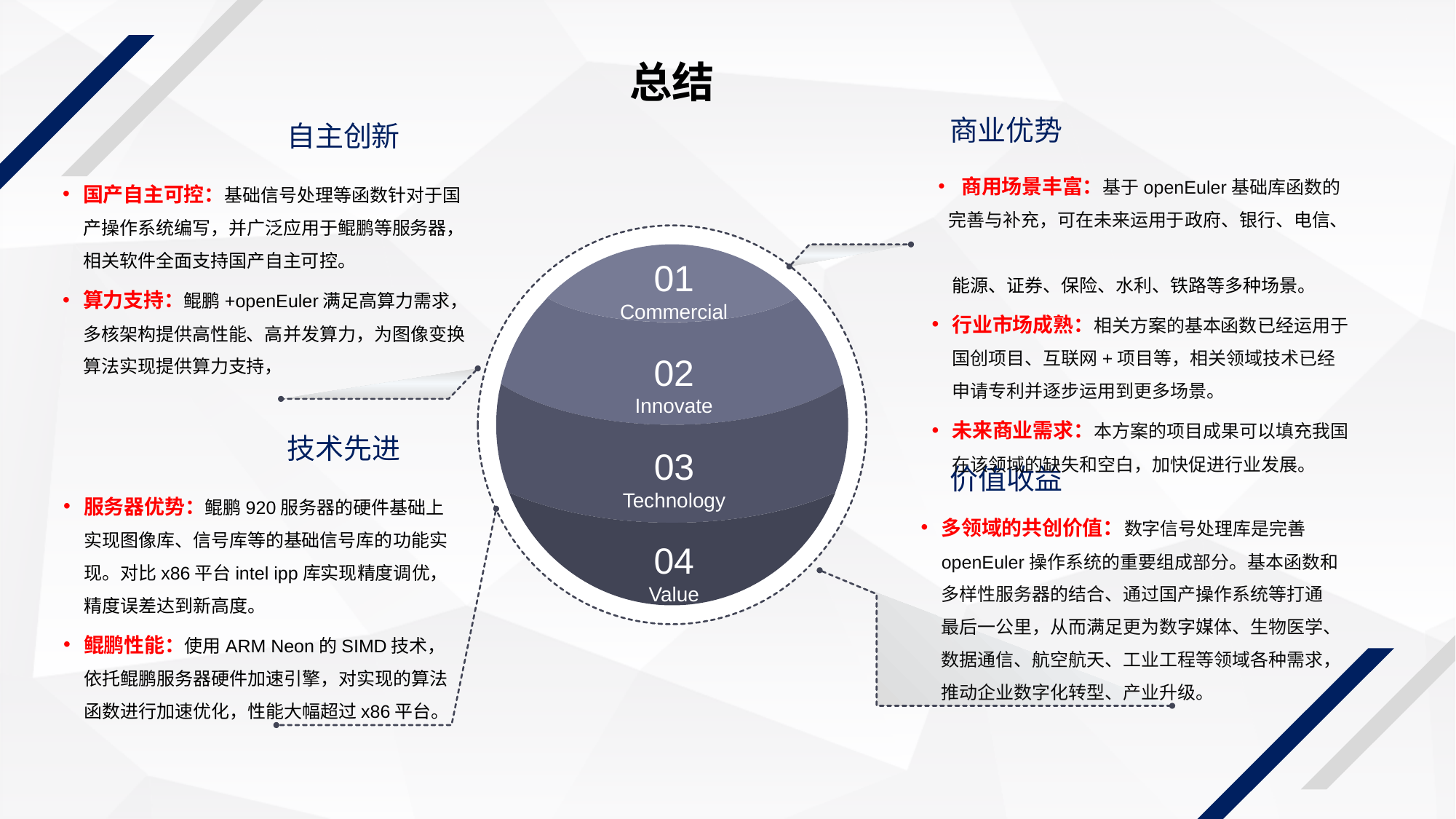

总结
商业优势
自主创新
• 商用场景丰富：基于openEuler基础库函数的
   完善与补充，可在未来运用于政府、银行、电信、
    能源、证券、保险、水利、铁路等多种场景。
行业市场成熟：相关方案的基本函数已经运用于国创项目、互联网+项目等，相关领域技术已经申请专利并逐步运用到更多场景。
未来商业需求：本方案的项目成果可以填充我国在该领域的缺失和空白，加快促进行业发展。
国产自主可控：基础信号处理等函数针对于国产操作系统编写，并广泛应用于鲲鹏等服务器，相关软件全面支持国产自主可控。
算力支持：鲲鹏+openEuler满足高算力需求，多核架构提供高性能、高并发算力，为图像变换算法实现提供算力支持，

01
Commercial

02
Innovate

03
Technology

04
Value

技术先进
价值收益
服务器优势：鲲鹏920服务器的硬件基础上实现图像库、信号库等的基础信号库的功能实现。对比x86平台intel ipp库实现精度调优，精度误差达到新高度。
鲲鹏性能：使用ARM Neon的SIMD技术，依托鲲鹏服务器硬件加速引擎，对实现的算法函数进行加速优化，性能大幅超过x86平台。
多领域的共创价值：数字信号处理库是完善openEuler操作系统的重要组成部分。基本函数和多样性服务器的结合、通过国产操作系统等打通最后一公里，从而满足更为数字媒体、生物医学、数据通信、航空航天、工业工程等领域各种需求，推动企业数字化转型、产业升级。